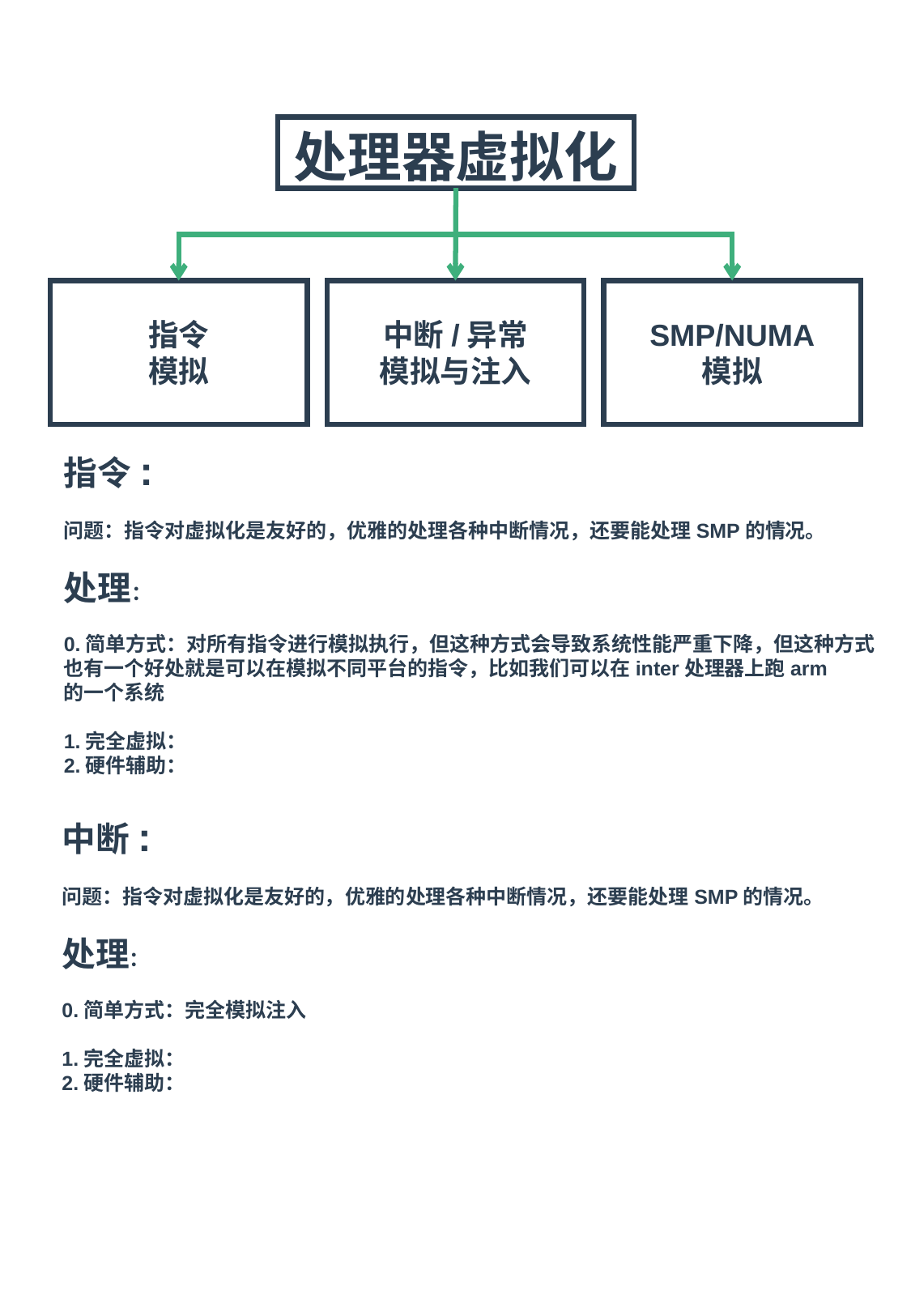

处理器虚拟化
指令
模拟
中断/异常
模拟与注入
SMP/NUMA
模拟
指令:

问题：指令对虚拟化是友好的，优雅的处理各种中断情况，还要能处理SMP的情况。

处理：

0.简单方式：对所有指令进行模拟执行，但这种方式会导致系统性能严重下降，但这种方式
也有一个好处就是可以在模拟不同平台的指令，比如我们可以在inter处理器上跑arm
的一个系统

1.完全虚拟：
2.硬件辅助：
中断:

问题：指令对虚拟化是友好的，优雅的处理各种中断情况，还要能处理SMP的情况。

处理：

0.简单方式：完全模拟注入

1.完全虚拟：
2.硬件辅助：